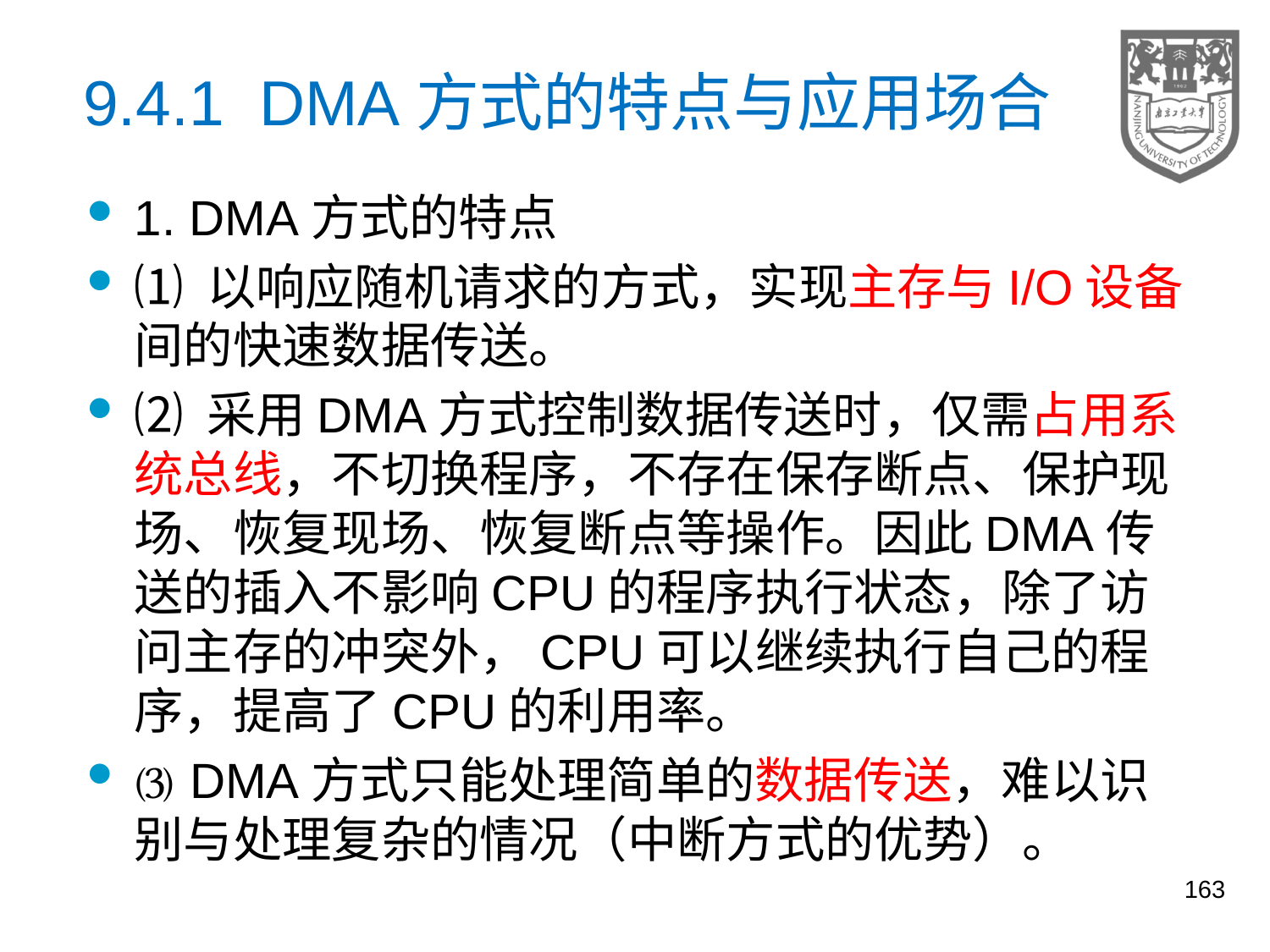

# 9.4.1  DMA方式的特点与应用场合
1. DMA方式的特点
⑴ 以响应随机请求的方式，实现主存与I/O设备间的快速数据传送。
⑵ 采用DMA方式控制数据传送时，仅需占用系统总线，不切换程序，不存在保存断点、保护现场、恢复现场、恢复断点等操作。因此DMA传送的插入不影响CPU的程序执行状态，除了访问主存的冲突外，CPU可以继续执行自己的程序，提高了CPU的利用率。
⑶ DMA方式只能处理简单的数据传送，难以识别与处理复杂的情况（中断方式的优势）。
163